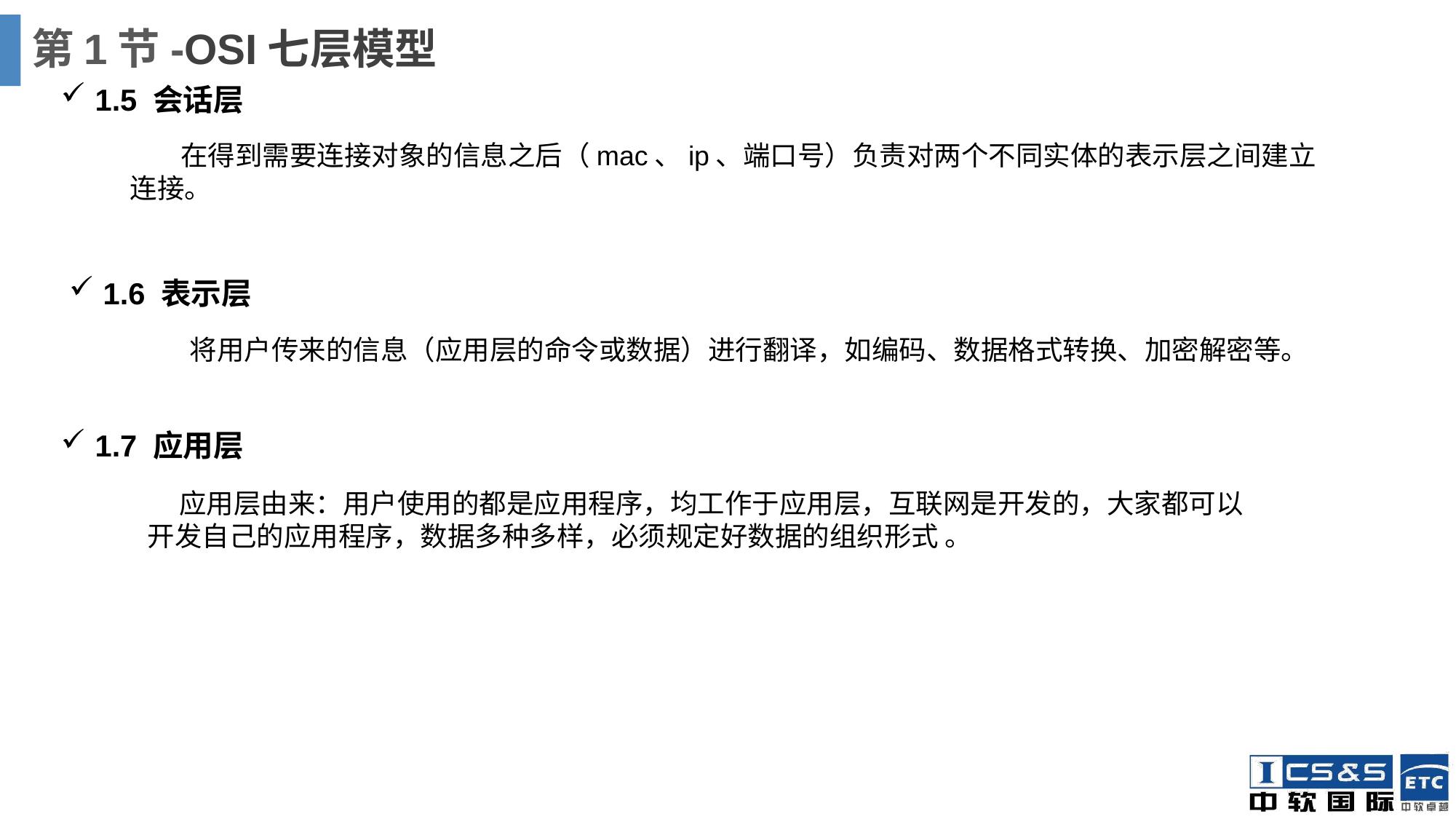

# 第1节-OSI七层模型
1.5 会话层
  在得到需要连接对象的信息之后（mac、ip、端口号）负责对两个不同实体的表示层之间建立连接。
1.6 表示层
将用户传来的信息（应用层的命令或数据）进行翻译，如编码、数据格式转换、加密解密等。
1.7 应用层
应用层由来：用户使用的都是应用程序，均工作于应用层，互联网是开发的，大家都可以开发自己的应用程序，数据多种多样，必须规定好数据的组织形式 。